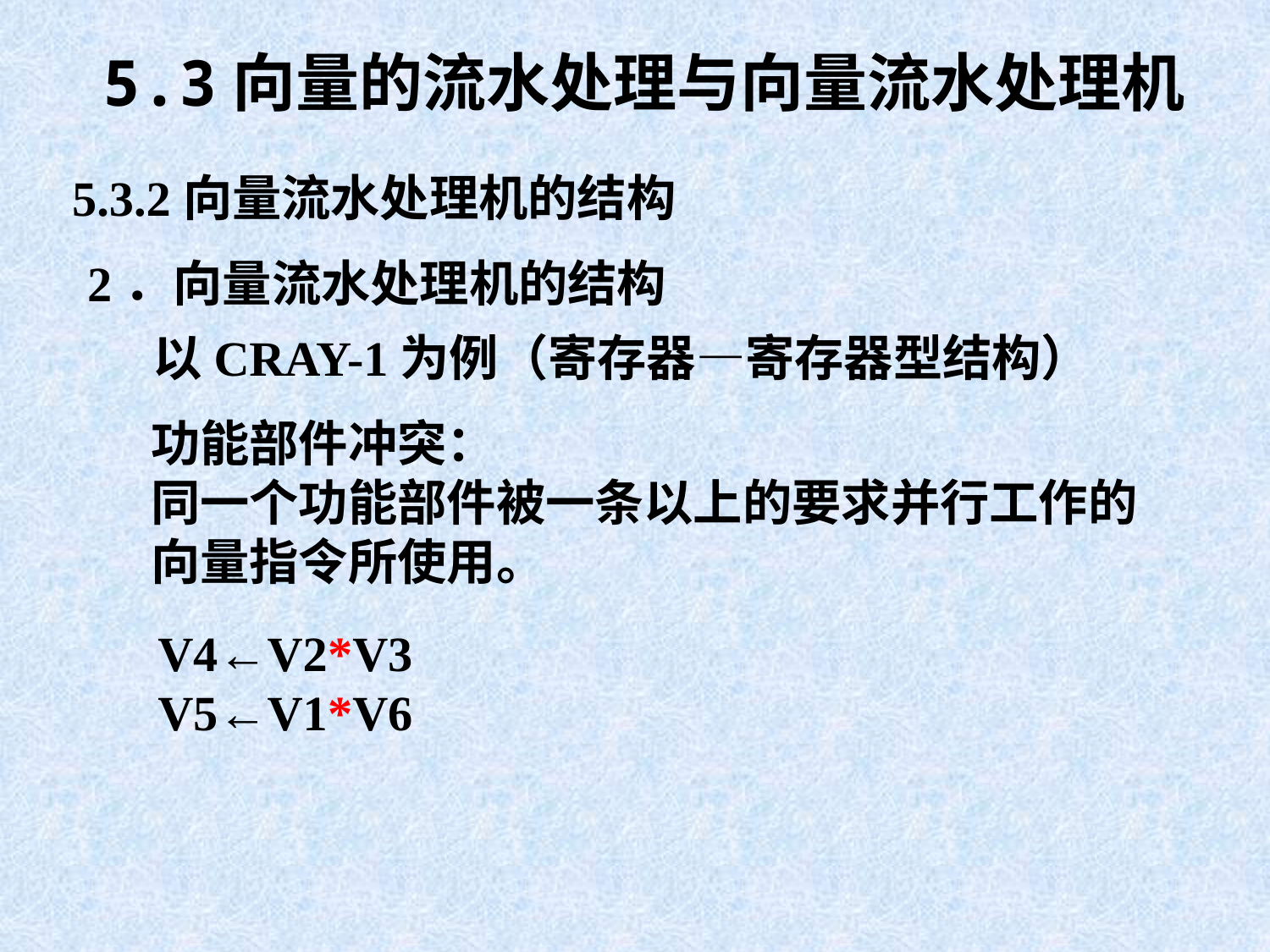

5.3向量的流水处理与向量流水处理机
5.3.2向量流水处理机的结构
2．向量流水处理机的结构
以CRAY-1为例（寄存器—寄存器型结构）
功能部件冲突：
同一个功能部件被一条以上的要求并行工作的向量指令所使用。
V4←V2*V3
V5←V1*V6